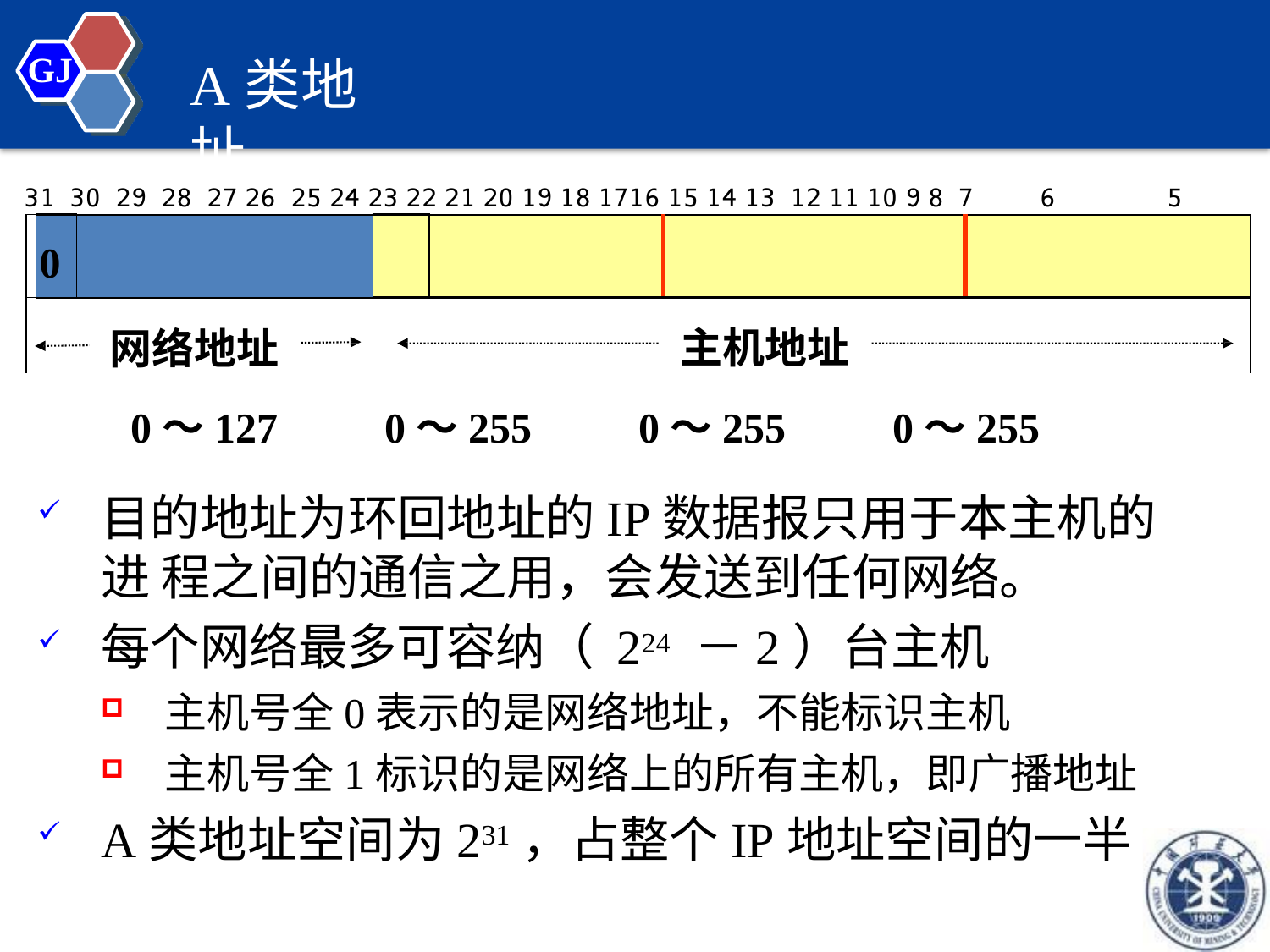

GJ
# A类地址
31  30  29  28  27 26  25 24 23 22 21 20 19 18 1716 15 14 13  12 11 10 9 8  7	6	5	4	3	2  1	0
|  | 0 |  |  |  |  |  |
| --- | --- | --- | --- | --- | --- | --- |
| 网络地址 |  |  | 主机地址 |  |  |  |

0～127	0～255	0～255	0～255
目的地址为环回地址的IP数据报只用于本主机的进 程之间的通信之用，会发送到任何网络。
每个网络最多可容纳（ 224 －2）台主机
主机号全0表示的是网络地址，不能标识主机
主机号全1标识的是网络上的所有主机，即广播地址
A类地址空间为231，占整个IP地址空间的一半